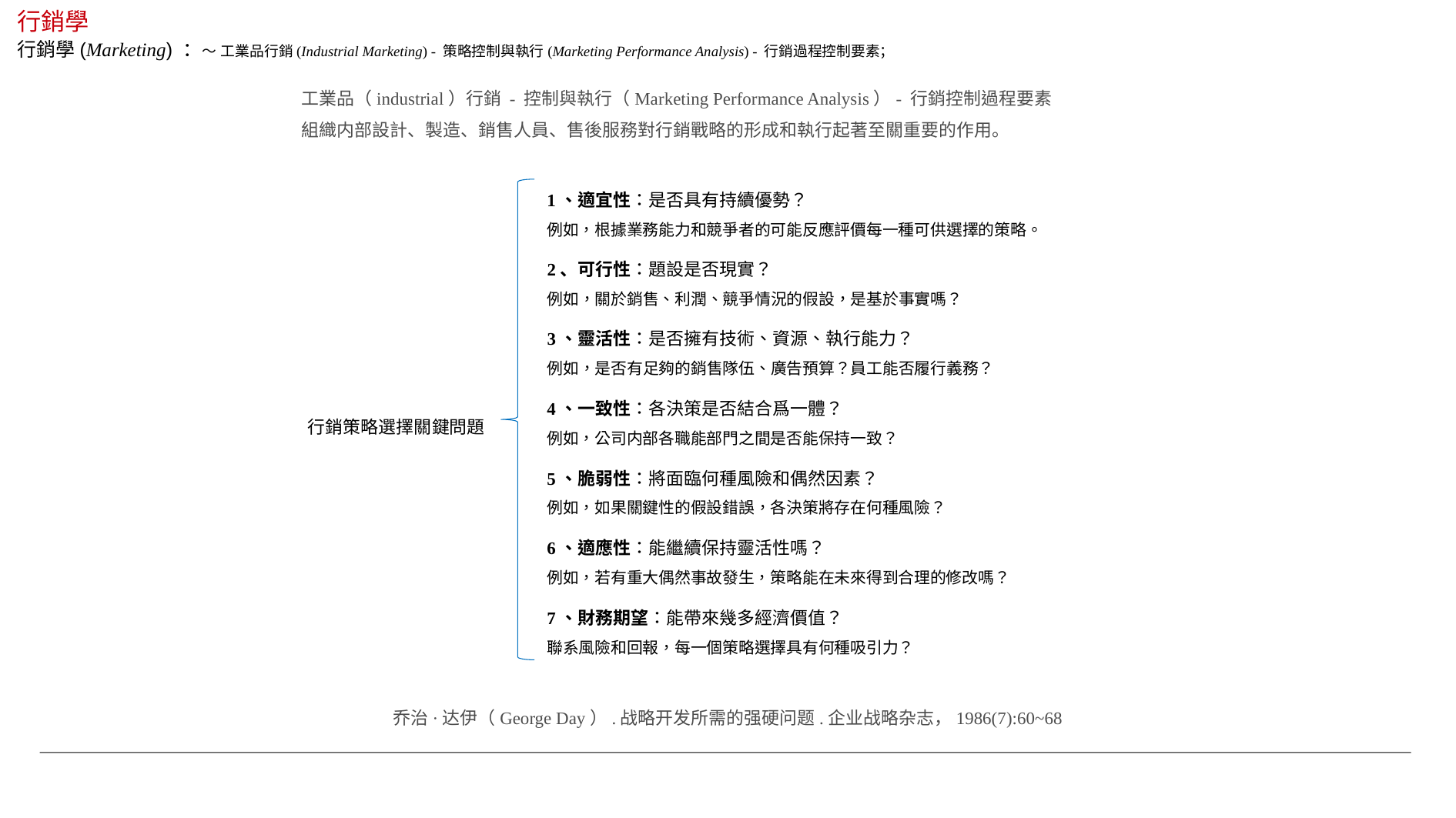

行銷學
行銷學(Marketing) ：～ 工業品行銷(Industrial Marketing) - 策略控制與執行(Marketing Performance Analysis) - 行銷過程控制要素；
工業品（industrial）行銷 - 控制與執行（Marketing Performance Analysis）- 行銷控制過程要素
組織内部設計、製造、銷售人員、售後服務對行銷戰略的形成和執行起著至關重要的作用。
1、適宜性：是否具有持續優勢？
例如，根據業務能力和競爭者的可能反應評價每一種可供選擇的策略。

2、可行性：題設是否現實？
例如，關於銷售、利潤、競爭情況的假設，是基於事實嗎？
3、靈活性：是否擁有技術、資源、執行能力？
例如，是否有足夠的銷售隊伍、廣告預算？員工能否履行義務？
4、一致性：各決策是否結合爲一體？
例如，公司内部各職能部門之間是否能保持一致？
行銷策略選擇關鍵問題
5、脆弱性：將面臨何種風險和偶然因素？
例如，如果關鍵性的假設錯誤，各決策將存在何種風險？
6、適應性：能繼續保持靈活性嗎？
例如，若有重大偶然事故發生，策略能在未來得到合理的修改嗎？
7、財務期望：能帶來幾多經濟價值？
聯系風險和回報，每一個策略選擇具有何種吸引力？
乔治·达伊（George Day）.战略开发所需的强硬问题.企业战略杂志，1986(7):60~68